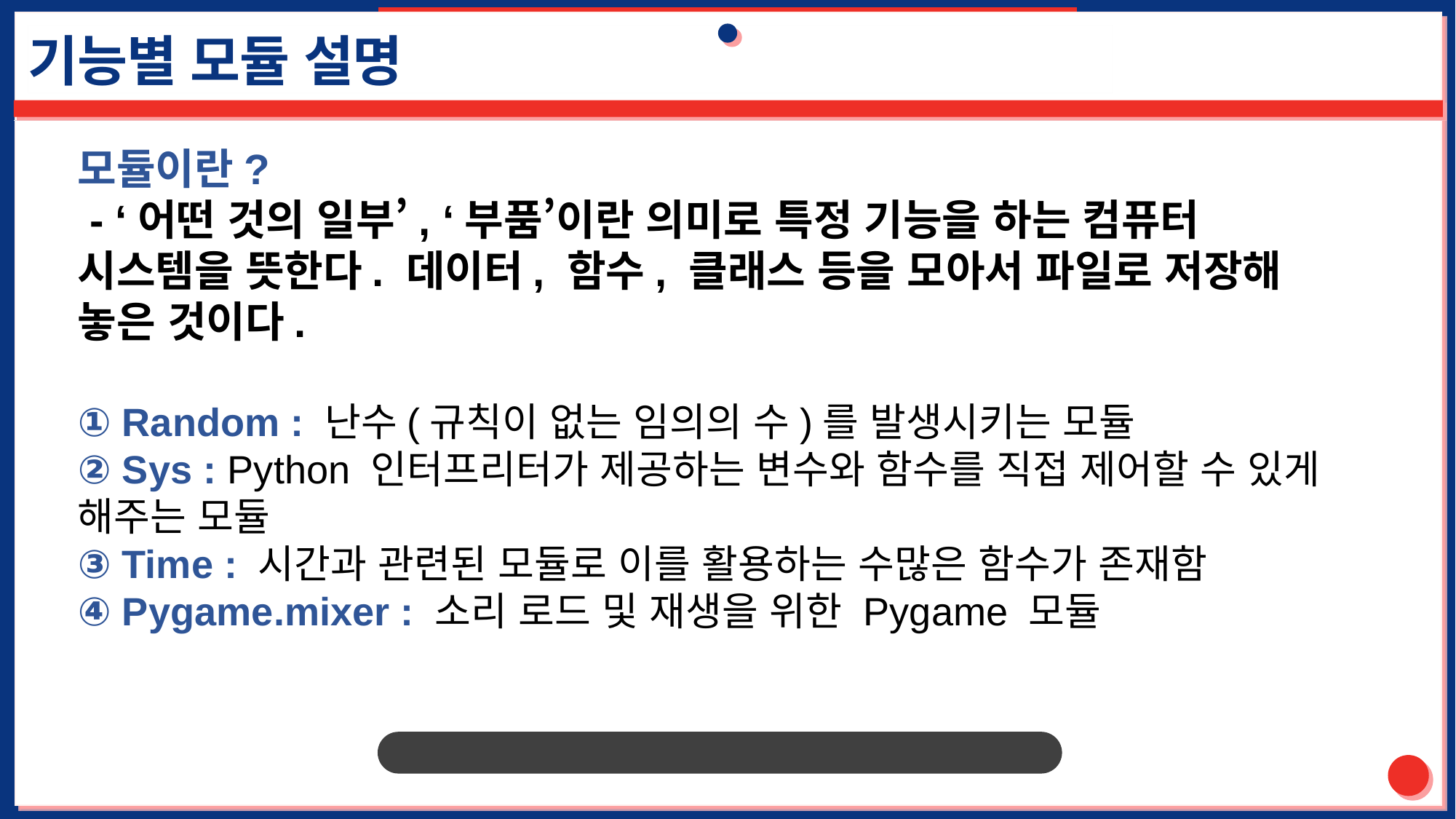

# 기능별 모듈 설명

모듈이란?
 - ‘어떤 것의 일부’, ‘부품’이란 의미로 특정 기능을 하는 컴퓨터 시스템을 뜻한다. 데이터, 함수, 클래스 등을 모아서 파일로 저장해 놓은 것이다.

① Random : 난수(규칙이 없는 임의의 수)를 발생시키는 모듈
② Sys : Python 인터프리터가 제공하는 변수와 함수를 직접 제어할 수 있게 해주는 모듈
③ Time : 시간과 관련된 모듈로 이를 활용하는 수많은 함수가 존재함
④ Pygame.mixer : 소리 로드 및 재생을 위한 Pygame 모듈

1조 “지구를 지켜라”
Designed By L@rgo. ADSTORE
6